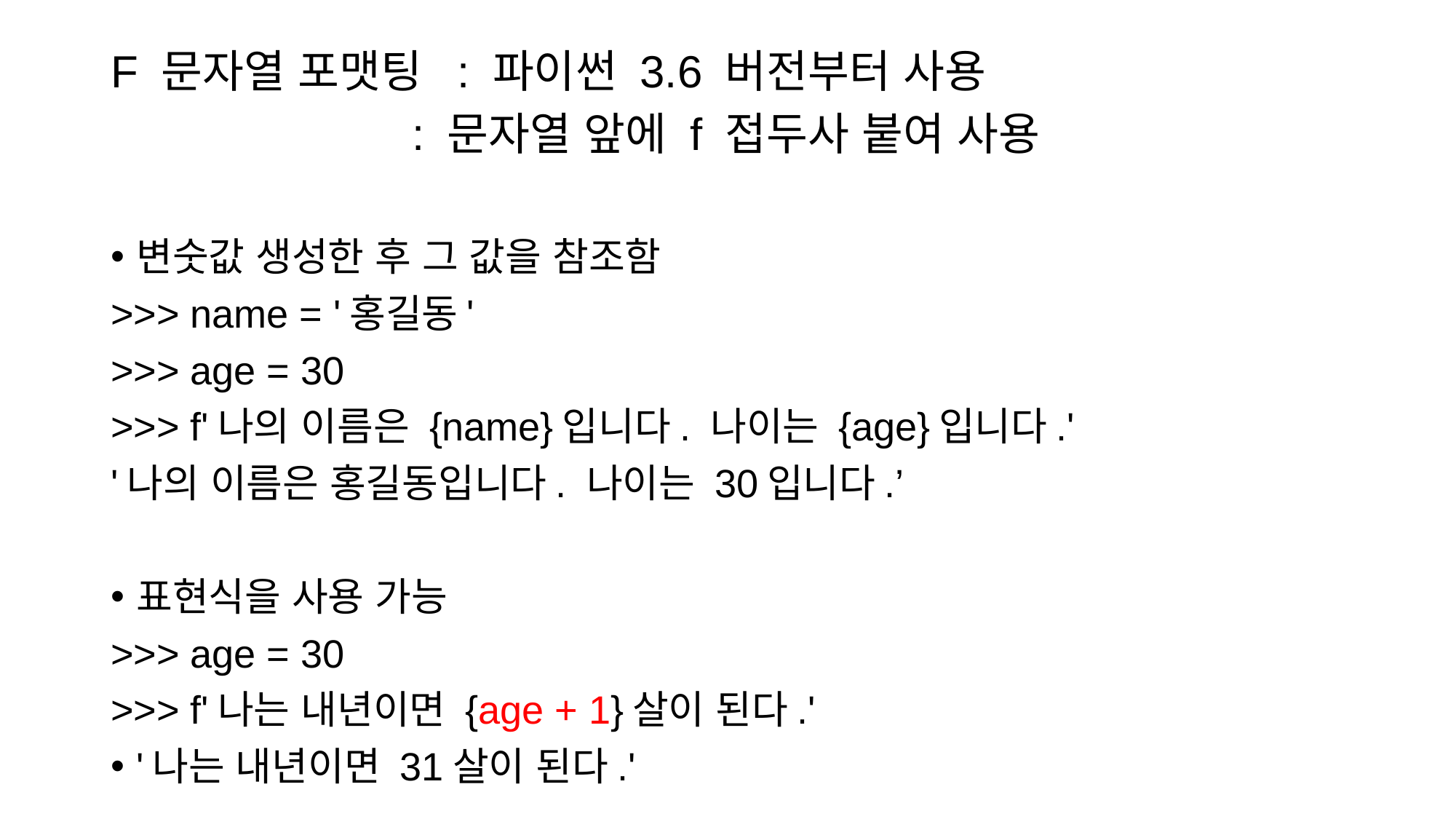

F 문자열 포맷팅  : 파이썬 3.6 버전부터 사용
                        : 문자열 앞에 f 접두사 붙여 사용

변숫값 생성한 후 그 값을 참조함
>>> name = '홍길동'
>>> age = 30
>>> f'나의 이름은 {name}입니다. 나이는 {age}입니다.'
'나의 이름은 홍길동입니다. 나이는 30입니다.’

표현식을 사용 가능
>>> age = 30
>>> f'나는 내년이면 {age + 1}살이 된다.'
'나는 내년이면 31살이 된다.'